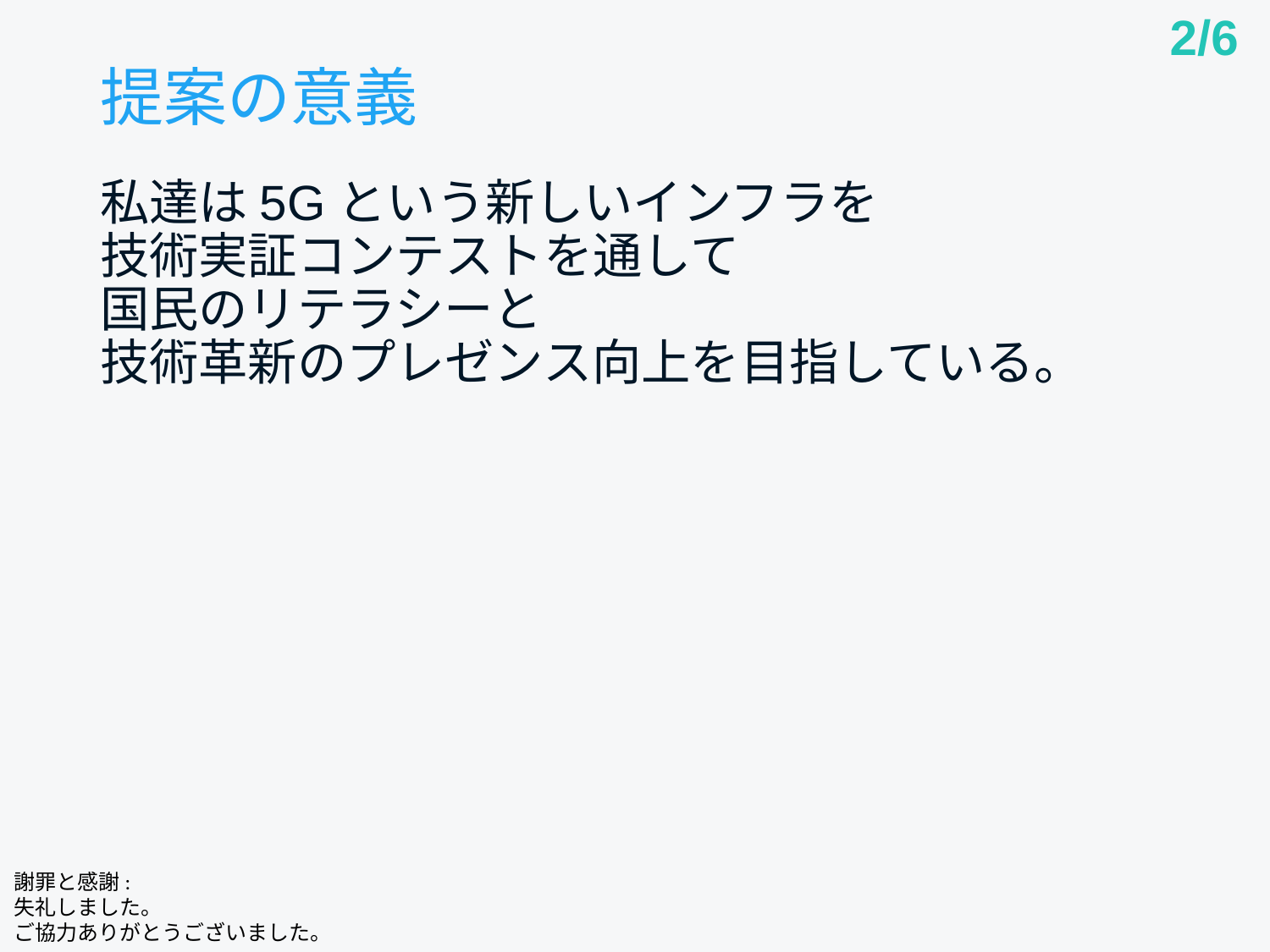

2/6
# 提案の意義
私達は5Gという新しいインフラを
技術実証コンテストを通して
国民のリテラシーと
技術革新のプレゼンス向上を目指している。
謝罪と感謝:
失礼しました。
ご協力ありがとうございました。